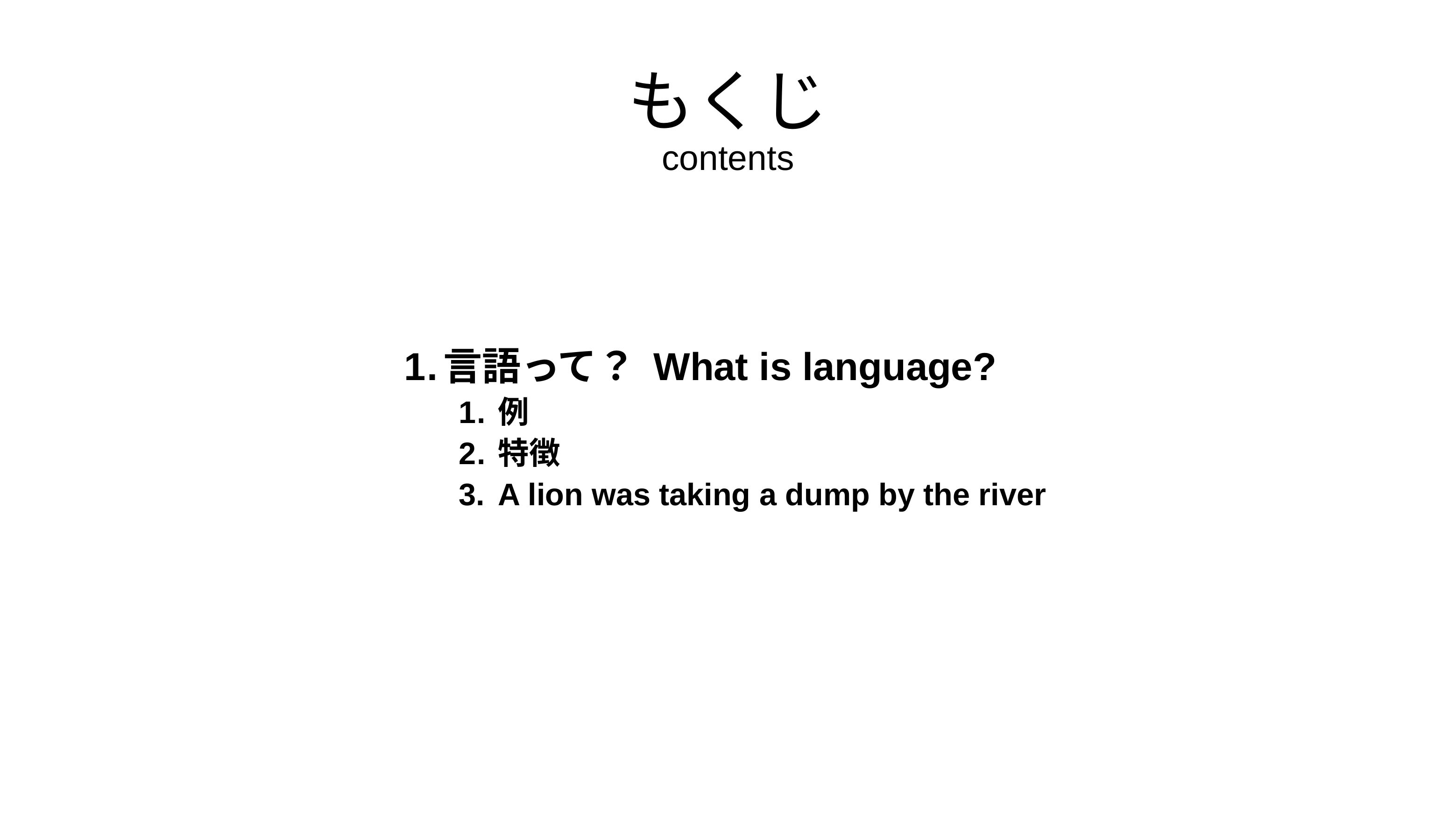

# もくじ contents
言語って？	What is language?
例
特徴
A lion was taking a dump by the river